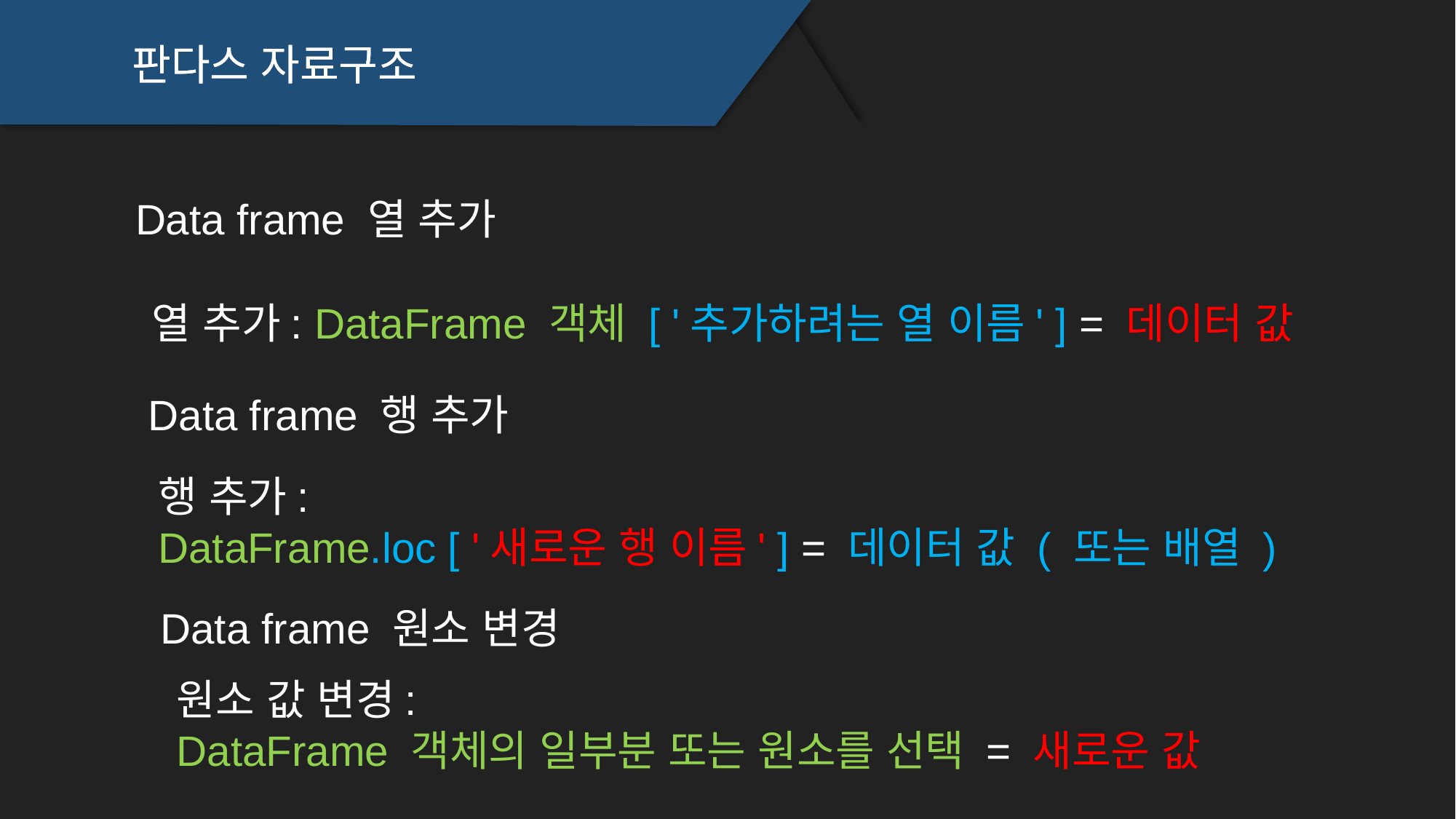

판다스 자료구조
판다스 자료구조
Data frame 열 추가
열 추가: DataFrame 객체 [ '추가하려는 열 이름' ] = 데이터 값
Data frame 행 추가
행 추가:
DataFrame.loc [ '새로운 행 이름' ] = 데이터 값 ( 또는 배열 )
Data frame 원소 변경
원소 값 변경:
DataFrame 객체의 일부분 또는 원소를 선택 = 새로운 값